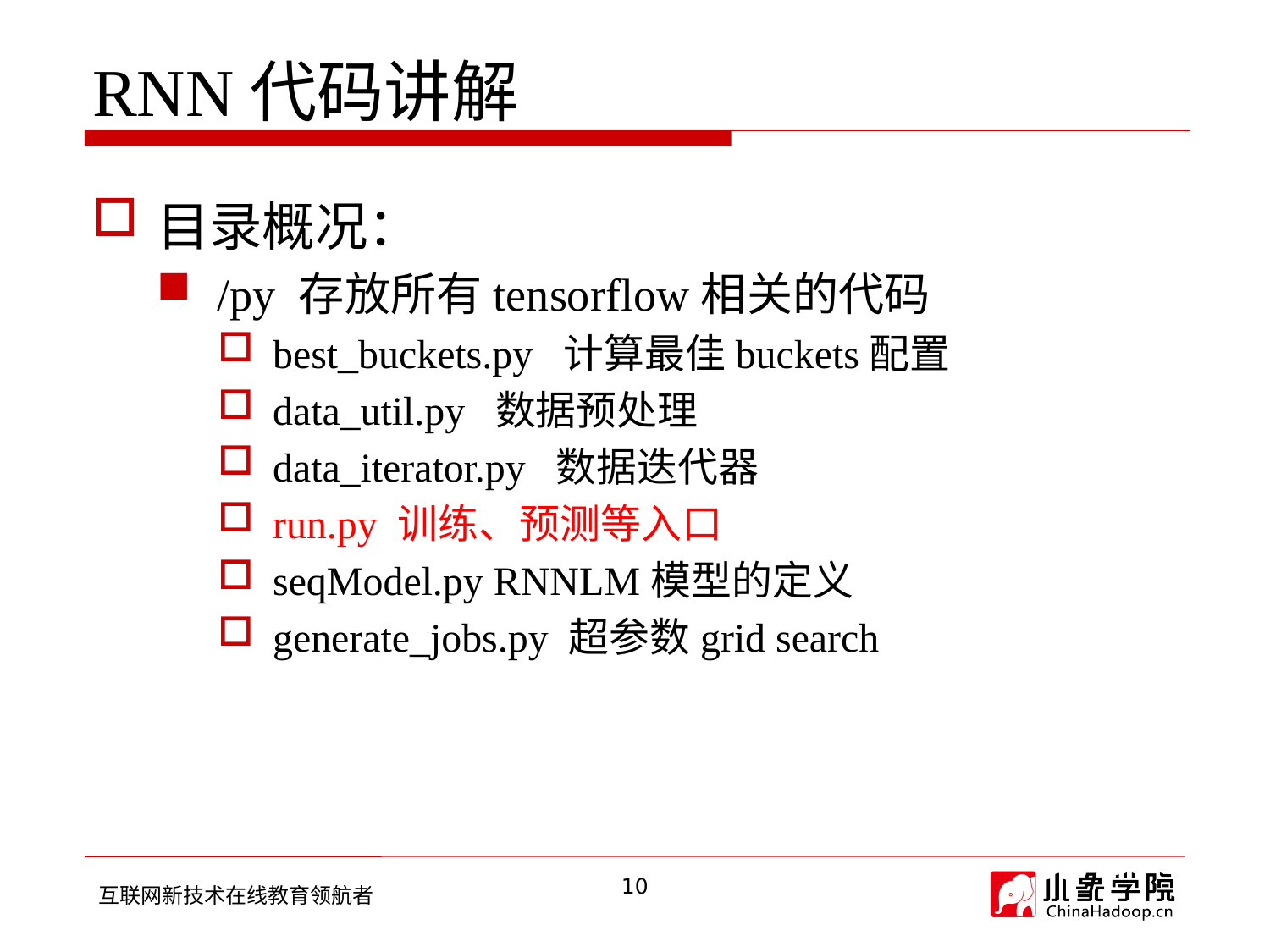

# RNN代码讲解
目录概况：
/py 存放所有tensorflow相关的代码
best_buckets.py  计算最佳buckets配置
data_util.py  数据预处理
data_iterator.py  数据迭代器
run.py 训练、预测等入口
seqModel.py RNNLM模型的定义
generate_jobs.py 超参数grid search
10